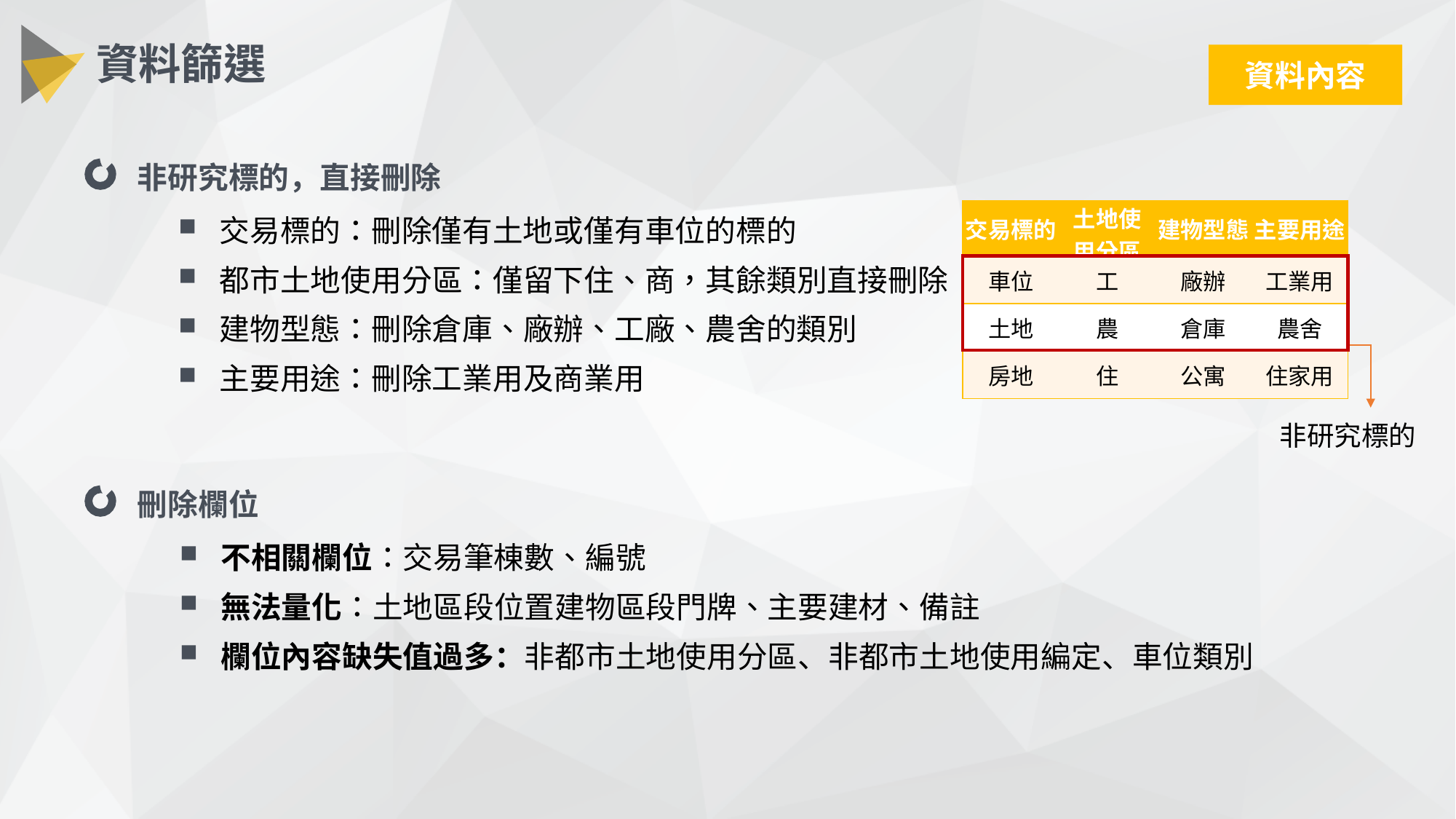

資料篩選
資料內容
非研究標的，直接刪除

| 交易標的 | 土地使 用分區 | 建物型態 | 主要用途 |
| --- | --- | --- | --- |
| 車位 | 工 | 廠辦 | 工業用 |
| 土地 | 農 | 倉庫 | 農舍 |
| 房地 | 住 | 公寓 | 住家用 |
交易標的：刪除僅有土地或僅有車位的標的
都市土地使用分區：僅留下住、商，其餘類別直接刪除
建物型態：刪除倉庫、廠辦、工廠、農舍的類別
主要用途：刪除工業用及商業用

非研究標的
刪除欄位

不相關欄位：交易筆棟數、編號
無法量化：土地區段位置建物區段門牌、主要建材、備註
欄位內容缺失值過多：非都市土地使用分區、非都市土地使用編定、車位類別